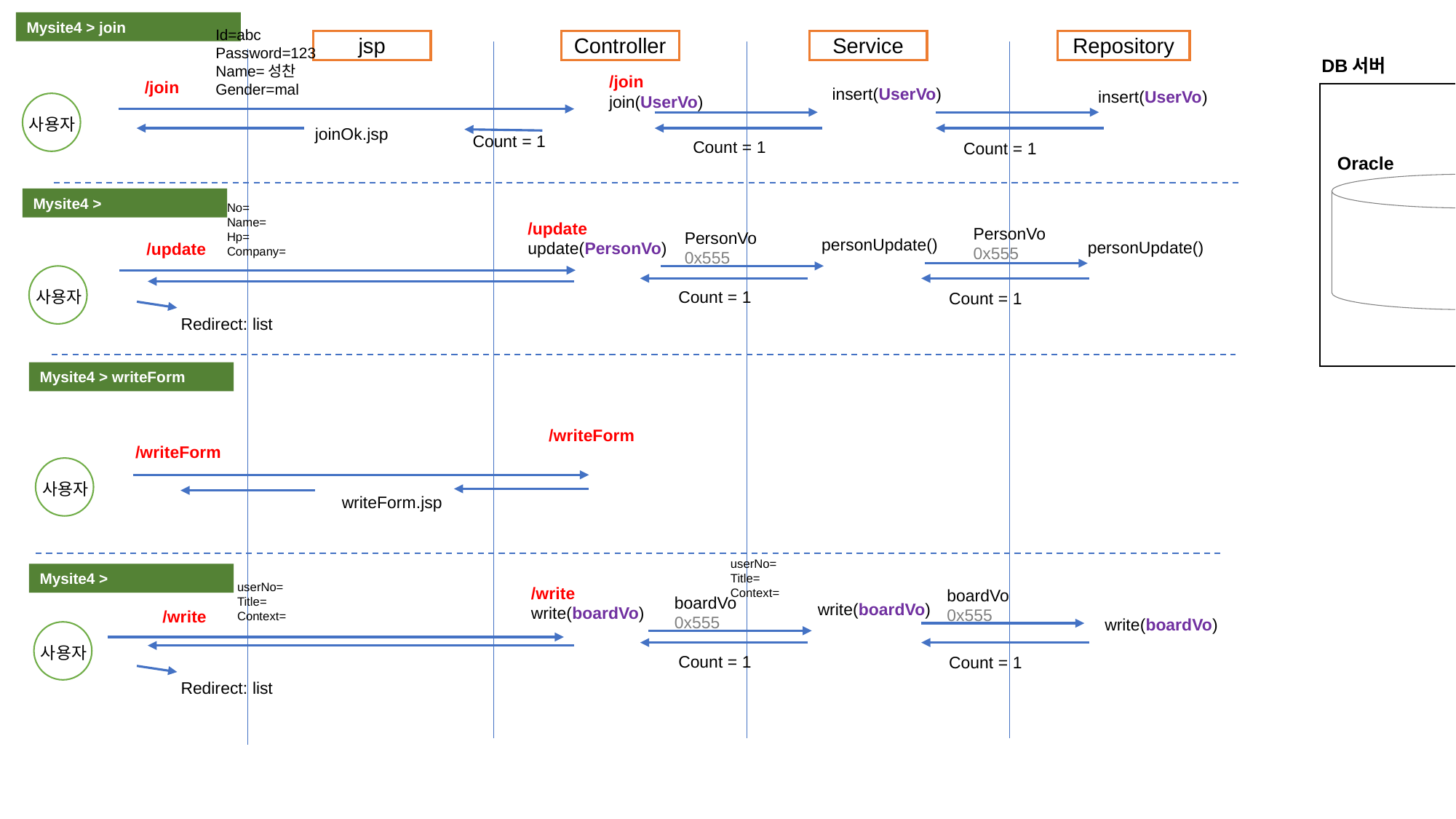

Mysite4 > join
Id=abc
Password=123
Name=성찬
Gender=mal
Repository
Service
Controller
jsp
DB서버
/join
join(UserVo)
/join
insert(UserVo)
insert(UserVo)

사용자
joinOk.jsp
Count = 1
Count = 1
Count = 1
Oracle

Mysite4 >
No=
Name=
Hp=
Company=
/update
update(PersonVo)
PersonVo
0x555
PersonVo
0x555
personUpdate()
personUpdate()
/update

사용자
Count = 1
Count = 1
Redirect: list
Mysite4 > writeForm
/writeForm
/writeForm

사용자
writeForm.jsp
userNo=
Title=
Context=
Mysite4 >
userNo=
Title=
Context=
/write
write(boardVo)
boardVo
0x555
boardVo
0x555
write(boardVo)
/write
write(boardVo)

사용자
Count = 1
Count = 1
Redirect: list